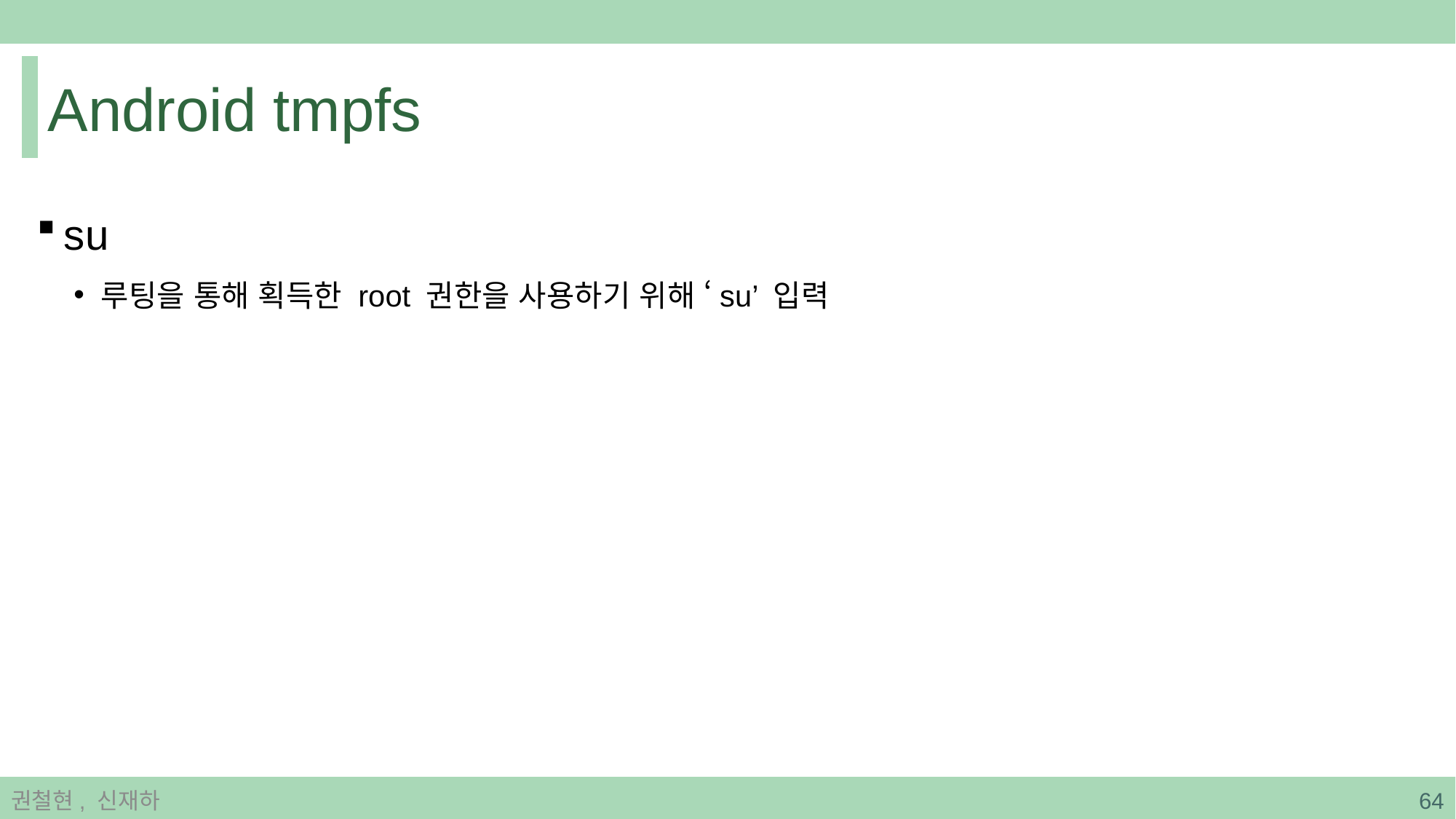

# Android tmpfs
su
루팅을 통해 획득한 root 권한을 사용하기 위해 ‘su’ 입력

권철현, 신재하
64